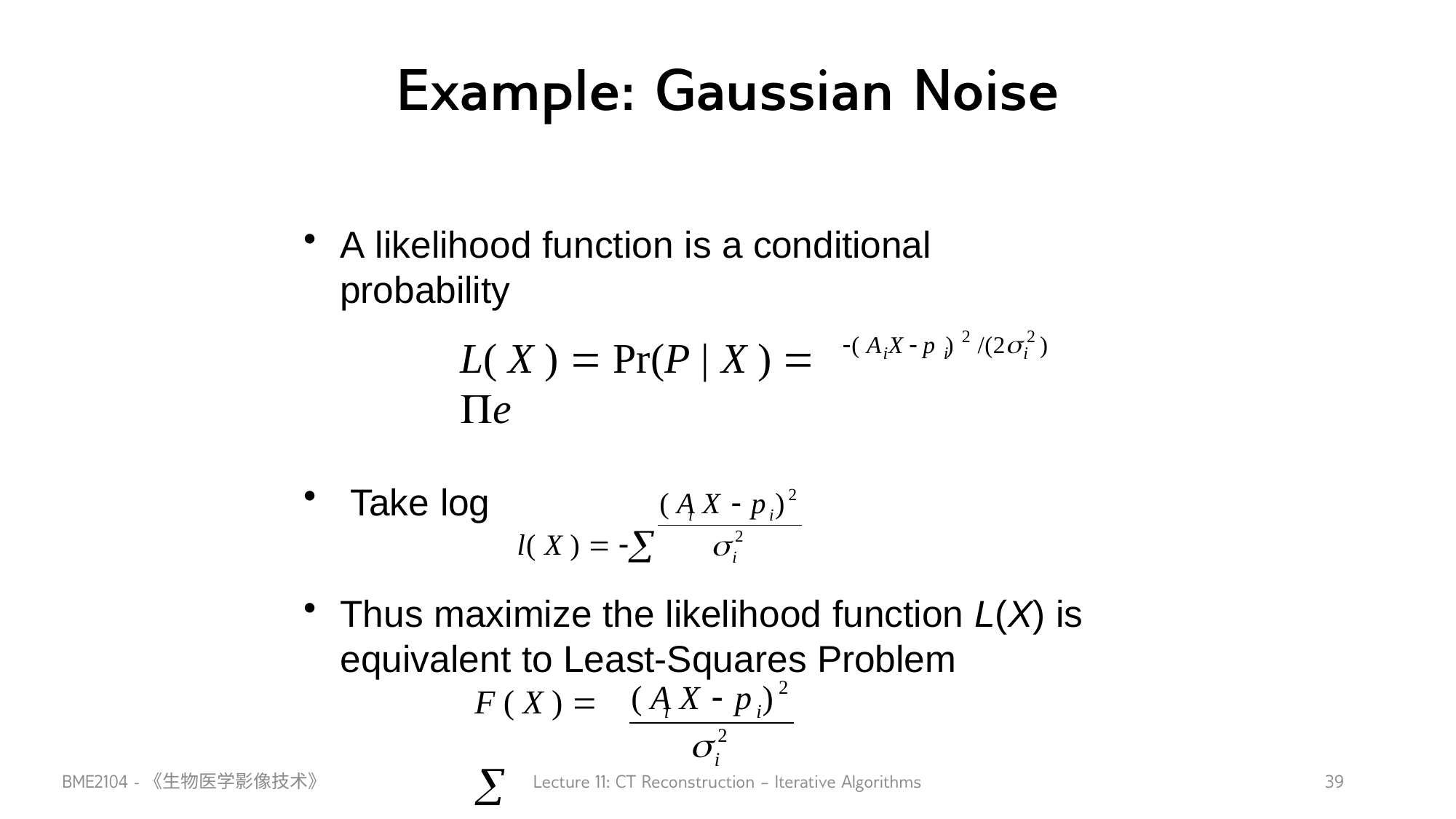

# Example: Gaussian Noise
A likelihood function is a conditional probability
2	2
σ	)
−( A X − p )	/(2
L( X ) = Pr(P | X ) = Πe
Take log
i	i
i
2
( A X − p )
l( X ) = −∑
i	i
σ
2
i

Thus maximize the likelihood function L(X) is equivalent to Least-Squares Problem
2
( A X − p )
F ( X ) = ∑
i	i
σ
2
i

BME2104 -《生物医学影像技术》
Lecture 11: CT Reconstruction – Iterative Algorithms
39